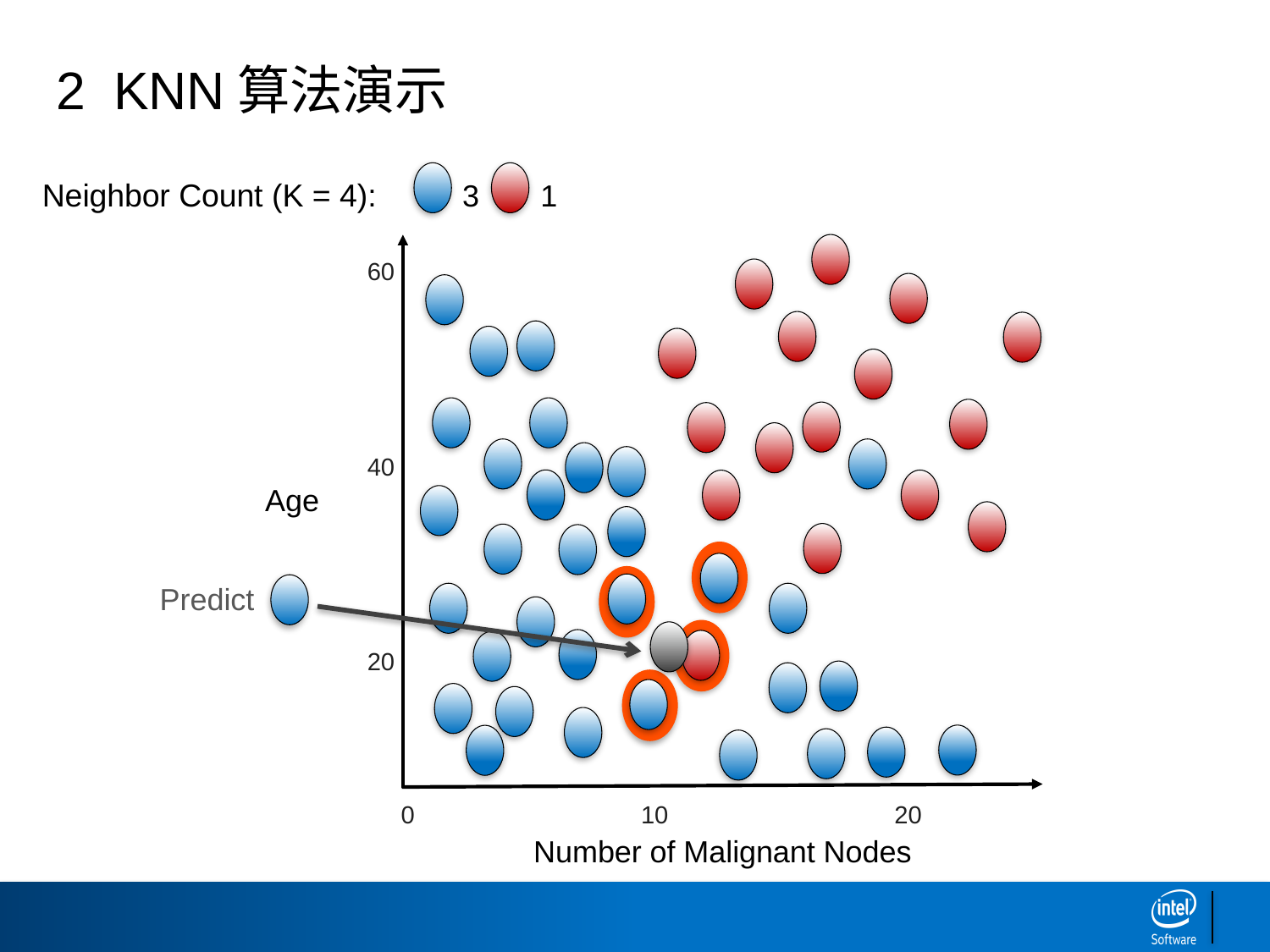

2  KNN算法演示
3
1

Neighbor Count (K = 4):

60

40

Age

Predict

20

0
10
20
Number of Malignant Nodes